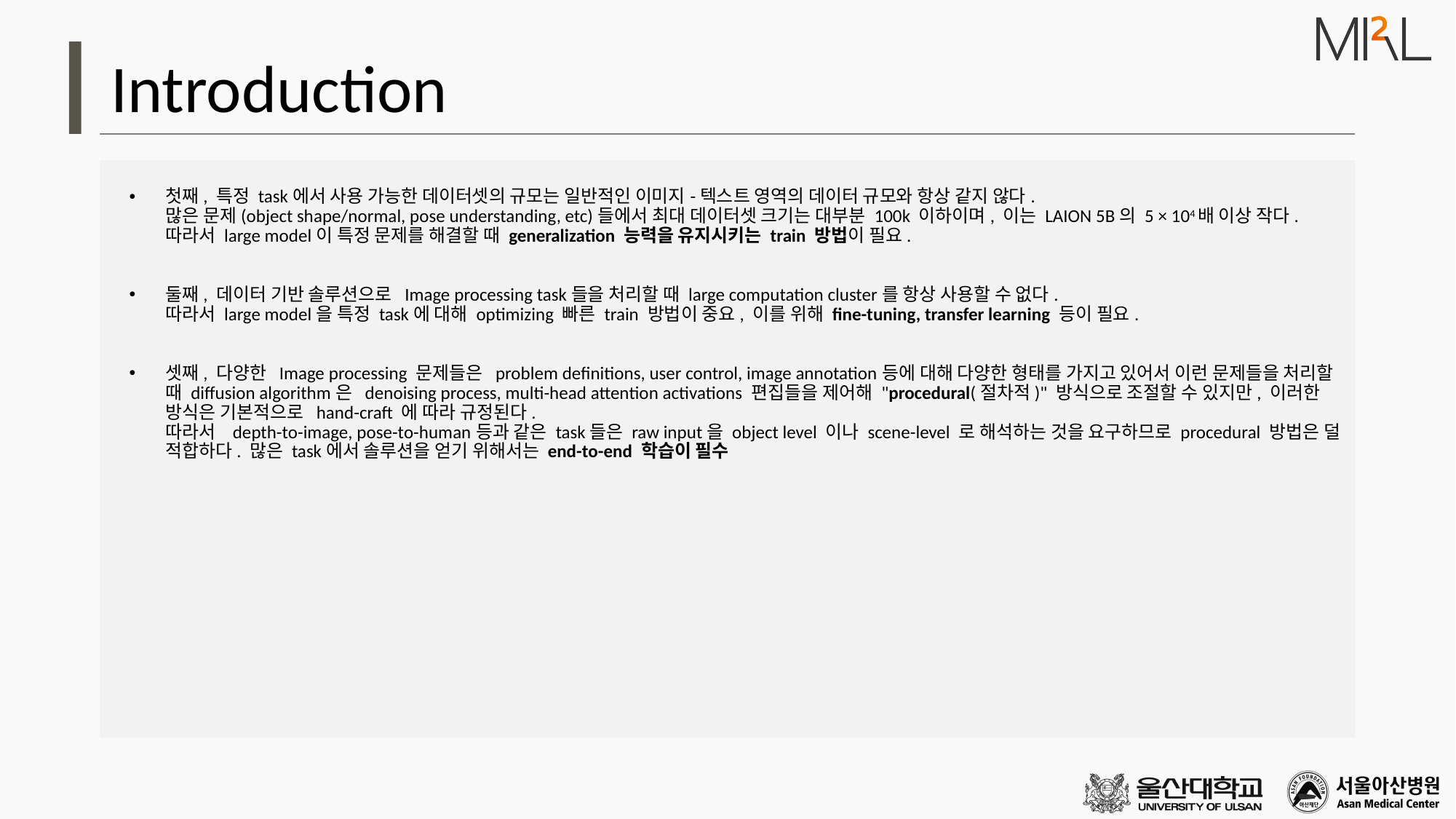

# Introduction

첫째, 특정 task에서 사용 가능한 데이터셋의 규모는 일반적인 이미지-텍스트 영역의 데이터 규모와 항상 같지 않다.
많은 문제(object shape/normal, pose understanding, etc)들에서 최대 데이터셋 크기는 대부분 100k 이하이며, 이는 LAION 5B의 5 × 104배 이상 작다. 따라서 large model이 특정 문제를 해결할 때 generalization 능력을 유지시키는 train 방법이 필요.

둘째, 데이터 기반 솔루션으로  Image processing task들을 처리할 때 large computation cluster를 항상 사용할 수 없다.
따라서 large model을 특정 task에 대해 optimizing 빠른 train 방법이 중요, 이를 위해 fine-tuning, transfer learning 등이 필요.

셋째, 다양한  Image processing 문제들은  problem definitions, user control, image annotation등에 대해 다양한 형태를 가지고 있어서 이런 문제들을 처리할 때 diffusion algorithm은  denoising process, multi-head attention activations 편집들을 제어해 "procedural(절차적)" 방식으로 조절할 수 있지만, 이러한 방식은 기본적으로  hand-craft 에 따라 규정된다.
따라서   depth-to-image, pose-to-human등과 같은 task들은 raw input을 object level 이나 scene-level 로 해석하는 것을 요구하므로 procedural 방법은 덜 적합하다. 많은 task에서 솔루션을 얻기 위해서는 end-to-end 학습이 필수